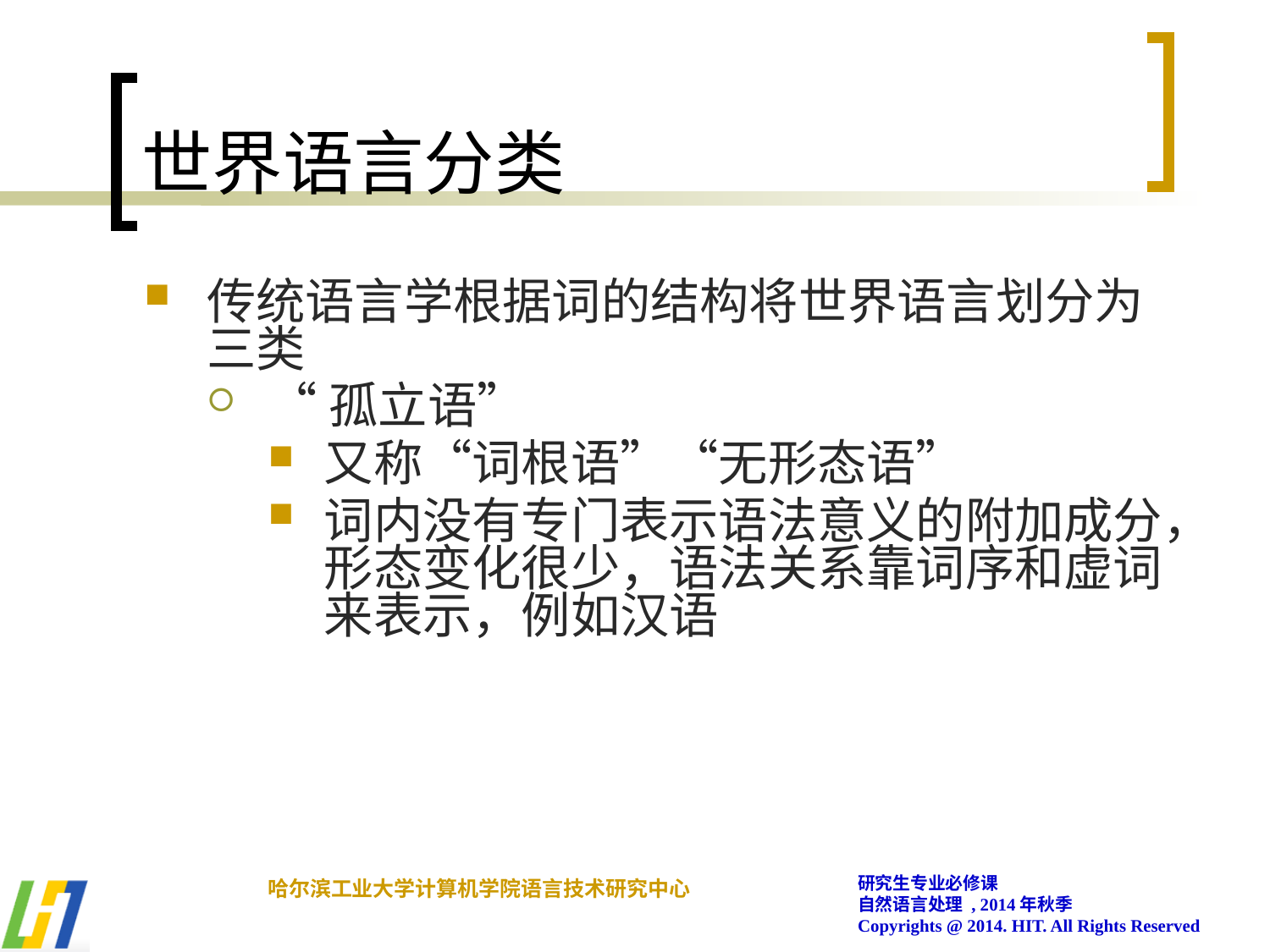

# 世界语言分类
传统语言学根据词的结构将世界语言划分为三类
“孤立语”
又称“词根语”“无形态语”
词内没有专门表示语法意义的附加成分，形态变化很少，语法关系靠词序和虚词来表示，例如汉语
研究生专业必修课
自然语言处理 , 2014年秋季
Copyrights @ 2014. HIT. All Rights Reserved
哈尔滨工业大学计算机学院语言技术研究中心